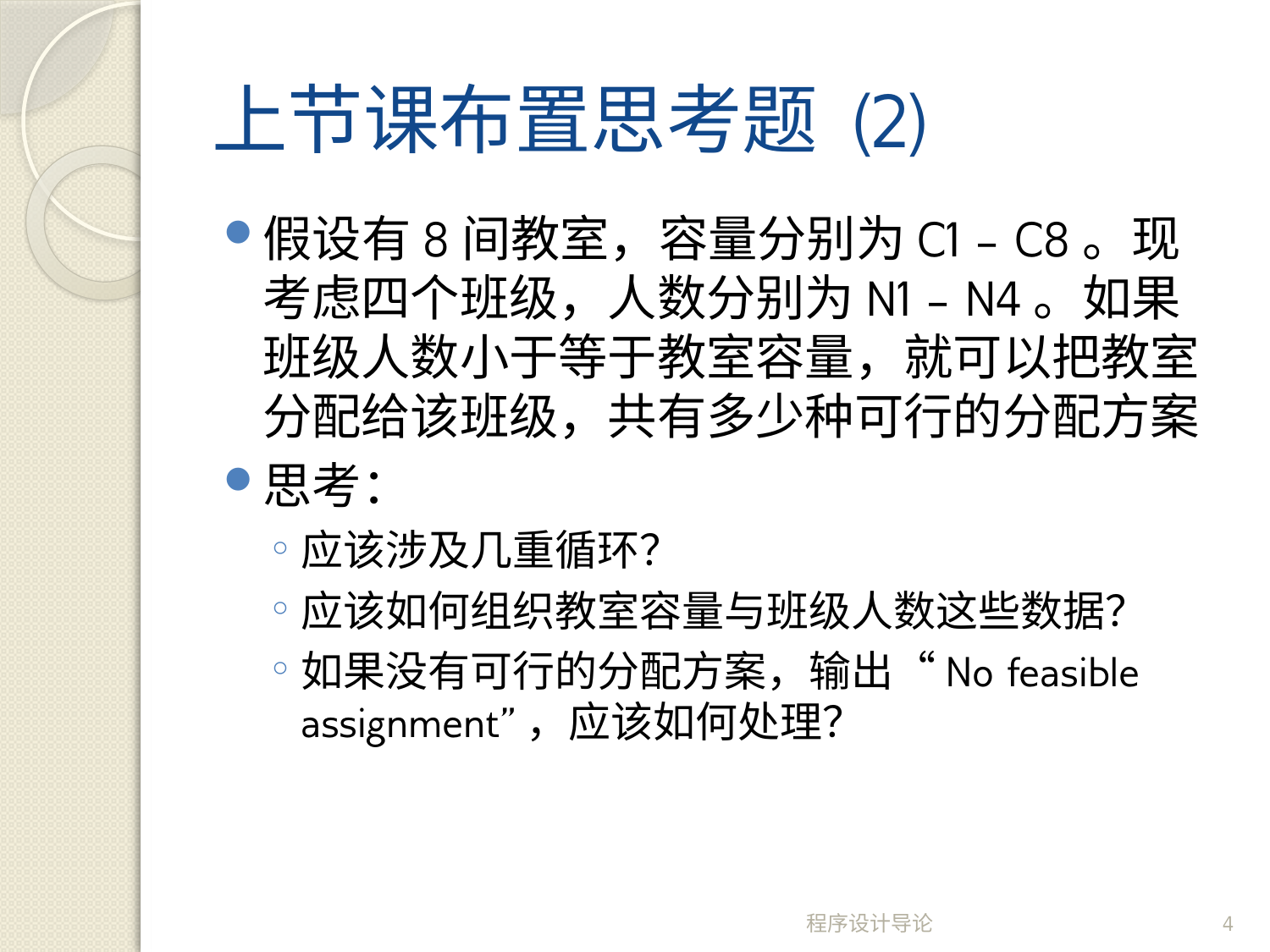

# 上节课布置思考题 (2)
假设有8间教室，容量分别为C1 – C8。现考虑四个班级，人数分别为N1 – N4。如果班级人数小于等于教室容量，就可以把教室分配给该班级，共有多少种可行的分配方案
思考：
应该涉及几重循环？
应该如何组织教室容量与班级人数这些数据？
如果没有可行的分配方案，输出“No feasible assignment”，应该如何处理？
程序设计导论
4